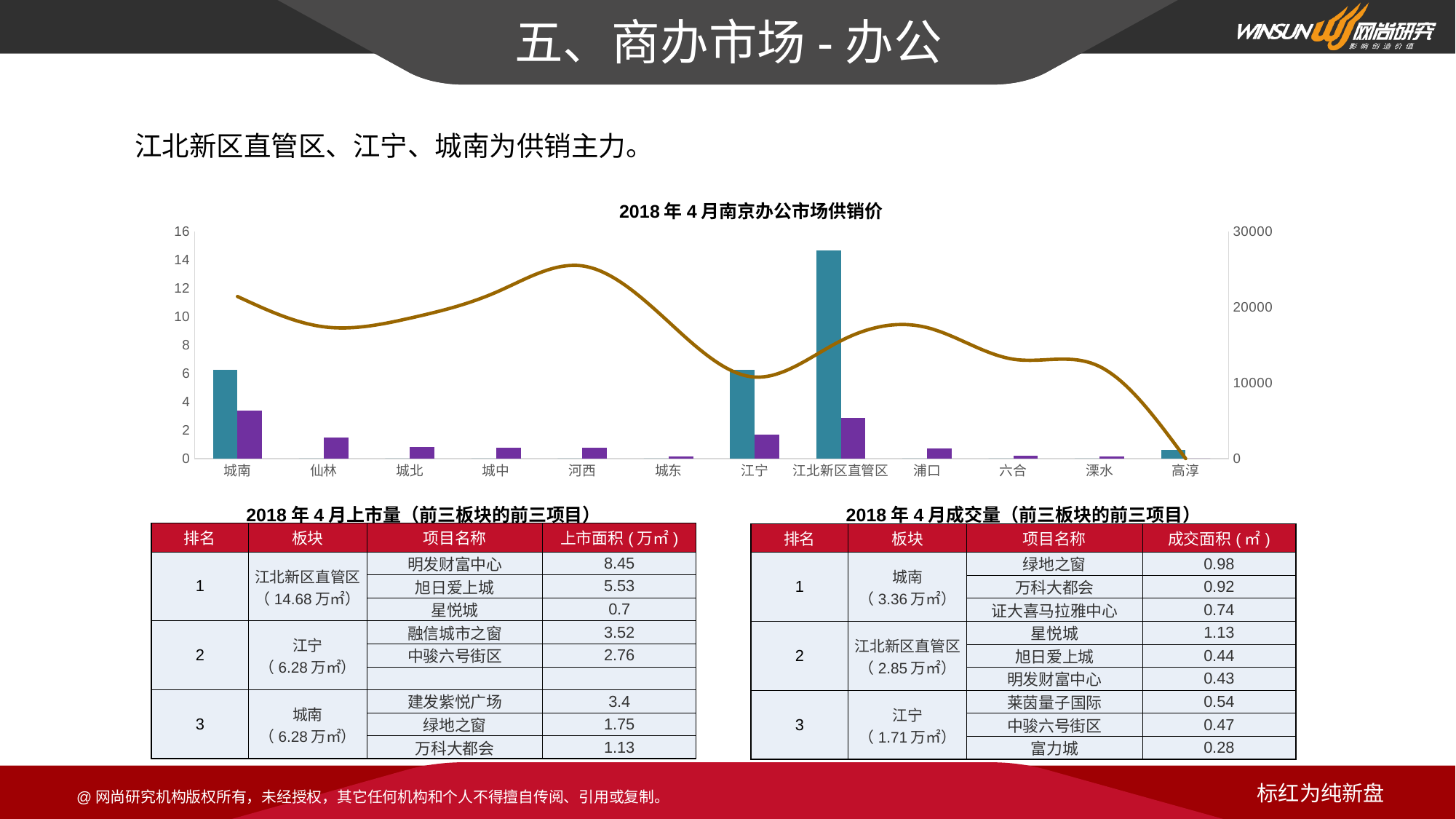

# 五、商办市场-办公
江北新区直管区、江宁、城南为供销主力。
2018年4月南京办公市场供销价

### Chart

| Category | 上市面积（万㎡） | 成交面积（万㎡） | 成交均价（元/㎡） |
|---|---|---|---|
| 城南 | 6.28 | 3.36 | 21437.0 |
| 仙林 | 0.0 | 1.5 | 17431.0 |
| 城北 | 0.0 | 0.83 | 18571.0 |
| 城中 | 0.0 | 0.76 | 21996.0 |
| 河西 | 0.0 | 0.74 | 25488.0 |
| 城东 | 0.0 | 0.16 | 18098.0 |
| 江宁 | 6.28 | 1.71 | 10778.0 |
| 江北新区直管区 | 14.68 | 2.85 | 15580.0 |
| 浦口 | 0.0 | 0.72 | 17329.0 |
| 六合 | 0.0 | 0.19 | 13140.0 |
| 溧水 | 0.0 | 0.16 | 12185.0 |
| 高淳 | 0.6 | 0.0 | 0.0 |
2018年4月上市量（前三板块的前三项目）
2018年4月成交量（前三板块的前三项目）
| 排名 | 板块 | 项目名称 | 上市面积(万㎡) |
| --- | --- | --- | --- |
| 1 | 江北新区直管区（14.68万㎡） | 明发财富中心 | 8.45 |
|  |  | 旭日爱上城 | 5.53 |
|  |  | 星悦城 | 0.7 |
| 2 | 江宁 （6.28万㎡） | 融信城市之窗 | 3.52 |
|  |  | 中骏六号街区 | 2.76 |
|  |  |  |  |
| 3 | 城南 （6.28万㎡） | 建发紫悦广场 | 3.4 |
|  |  | 绿地之窗 | 1.75 |
|  |  | 万科大都会 | 1.13 |
| 排名 | 板块 | 项目名称 | 成交面积(㎡) |
| --- | --- | --- | --- |
| 1 | 城南 （3.36万㎡） | 绿地之窗 | 0.98 |
|  |  | 万科大都会 | 0.92 |
|  |  | 证大喜马拉雅中心 | 0.74 |
| 2 | 江北新区直管区 （2.85万㎡） | 星悦城 | 1.13 |
|  |  | 旭日爱上城 | 0.44 |
|  |  | 明发财富中心 | 0.43 |
| 3 | 江宁 （1.71万㎡） | 莱茵量子国际 | 0.54 |
|  |  | 中骏六号街区 | 0.47 |
|  |  | 富力城 | 0.28 |
标红为纯新盘